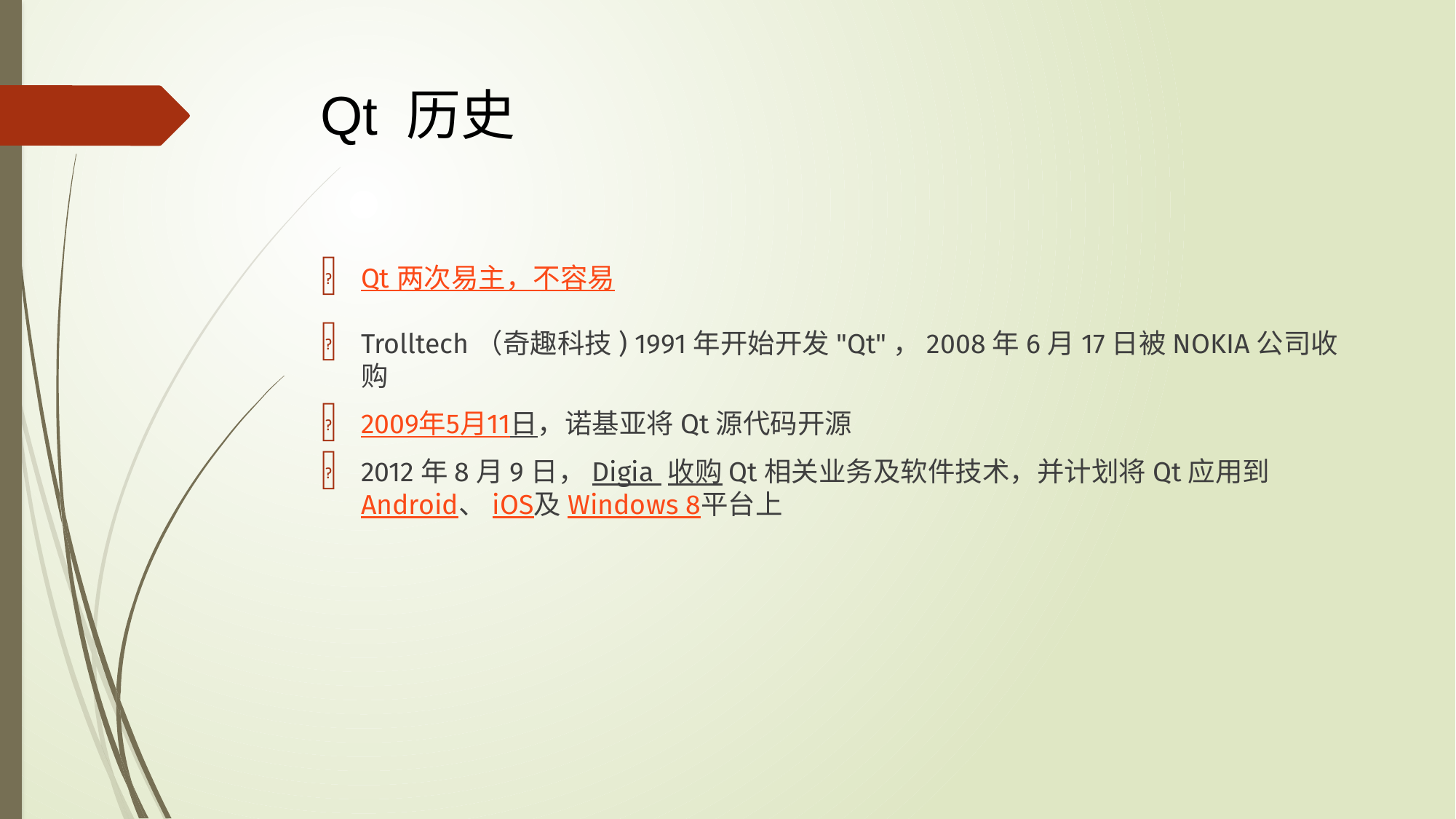

# Qt 历史
Qt 两次易主，不容易

Trolltech（奇趣科技) 1991年开始开发"Qt"，2008年6月17日被NOKIA公司收购
2009年5月11日，诺基亚将Qt源代码开源
2012年8月9日，Digia 收购Qt相关业务及软件技术，并计划将Qt应用到Android、iOS及Windows 8平台上